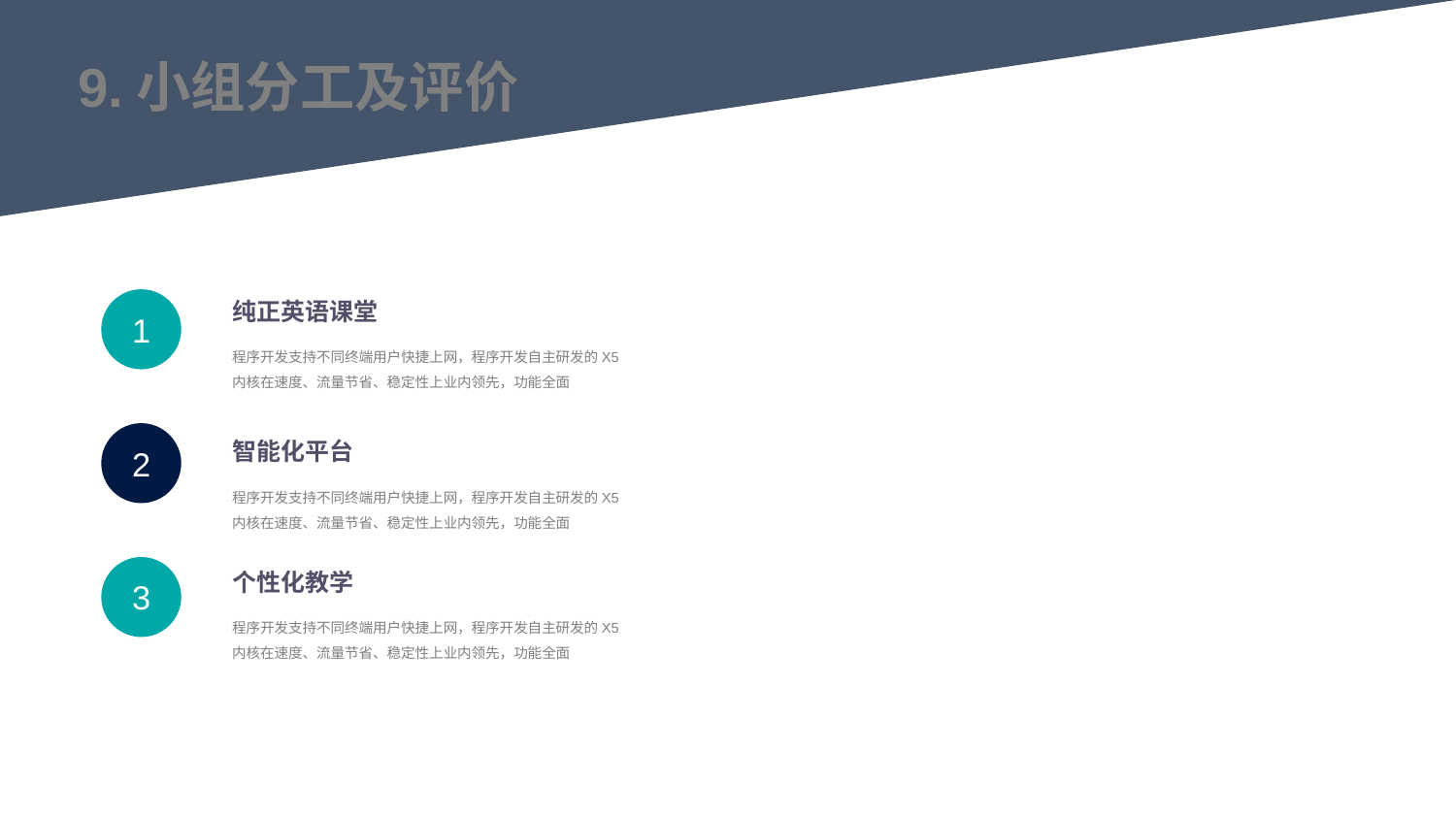

9.小组分工及评价
1
纯正英语课堂
程序开发支持不同终端用户快捷上网，程序开发自主研发的X5内核在速度、流量节省、稳定性上业内领先，功能全面
2
智能化平台
程序开发支持不同终端用户快捷上网，程序开发自主研发的X5内核在速度、流量节省、稳定性上业内领先，功能全面
3
个性化教学
程序开发支持不同终端用户快捷上网，程序开发自主研发的X5内核在速度、流量节省、稳定性上业内领先，功能全面